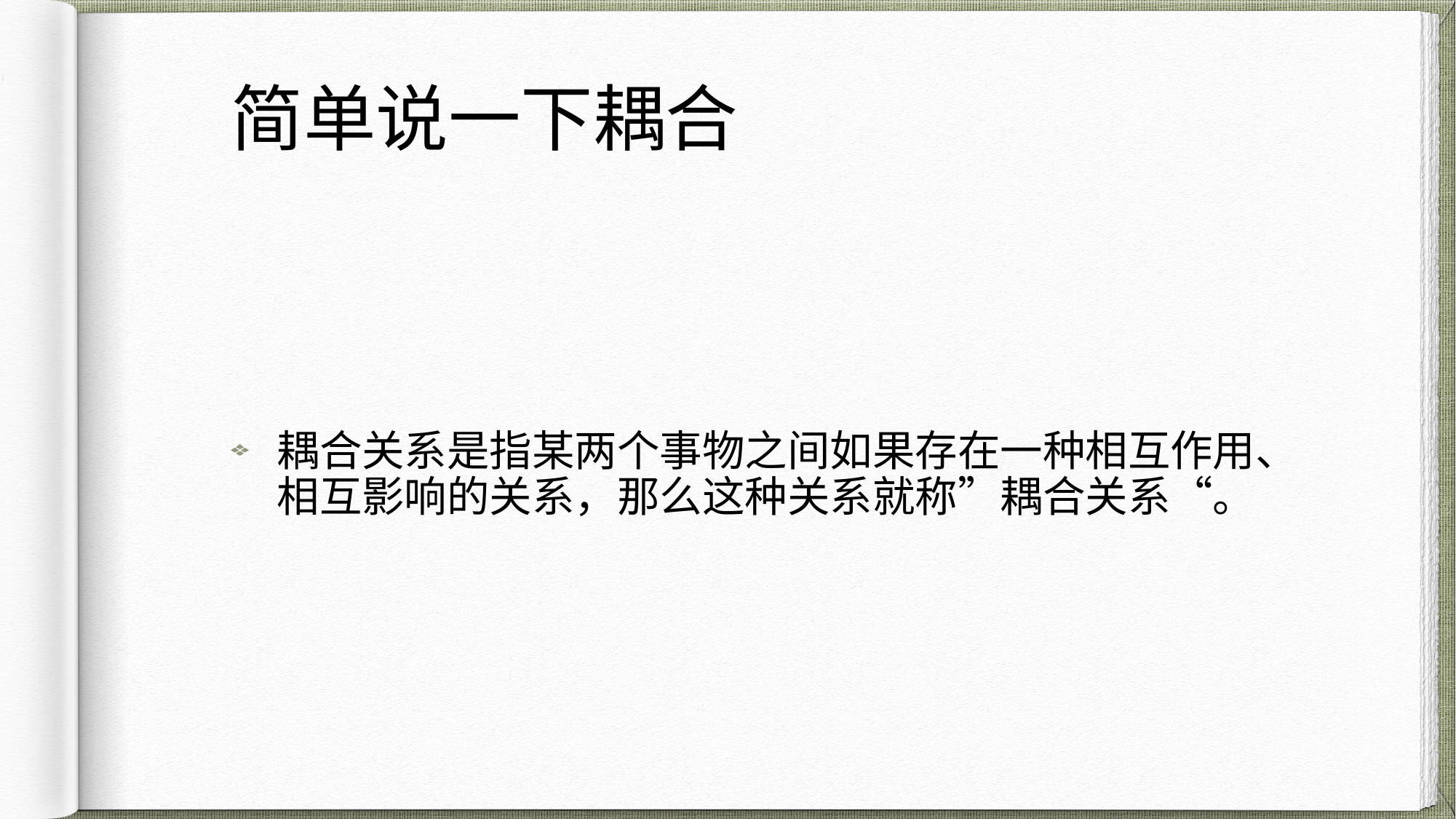

# 简单说一下耦合
耦合关系是指某两个事物之间如果存在一种相互作用、相互影响的关系，那么这种关系就称”耦合关系“。